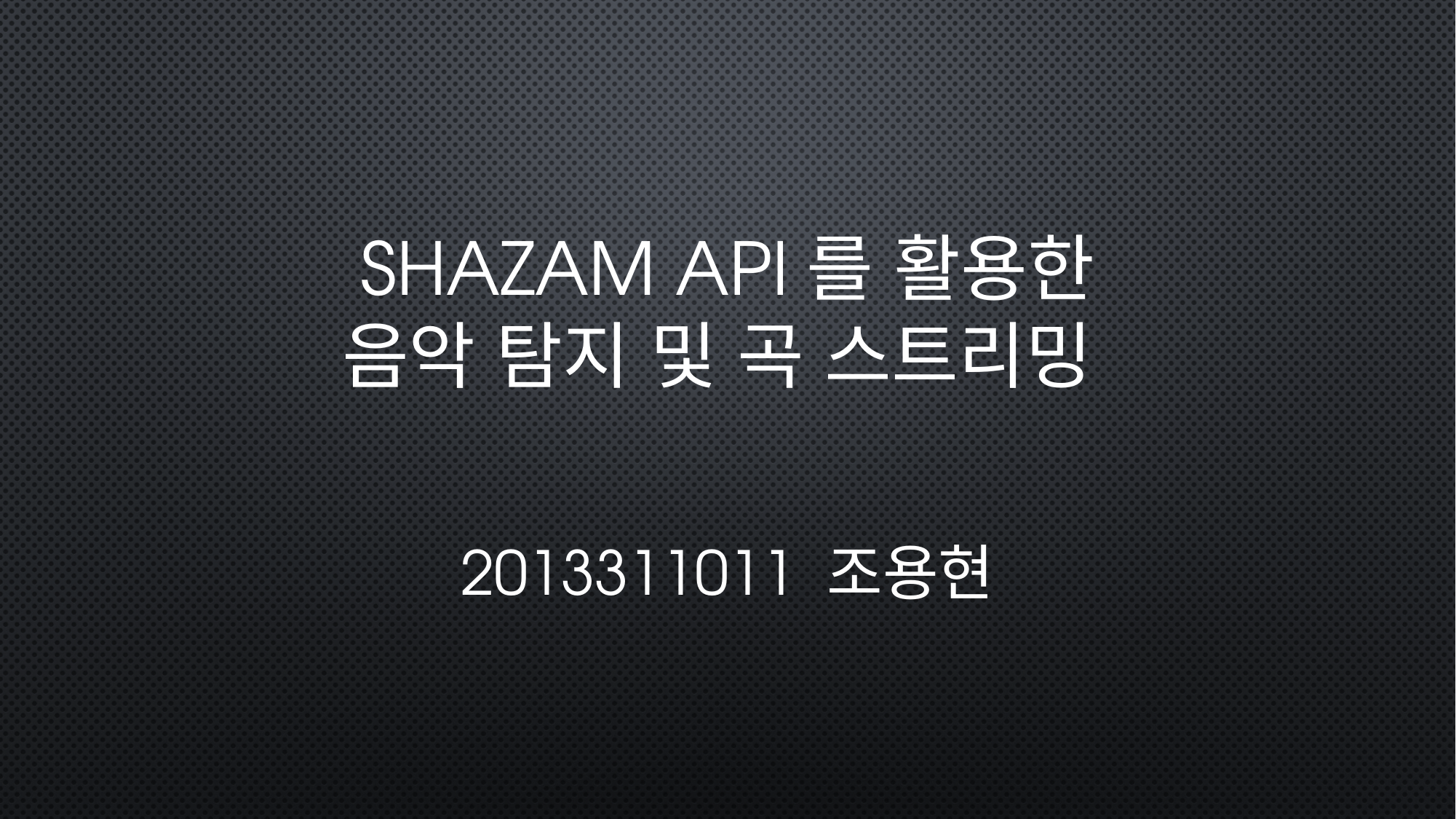

# Shazam API를 활용한 음악 탐지 및 곡 스트리밍
2013311011 조용현